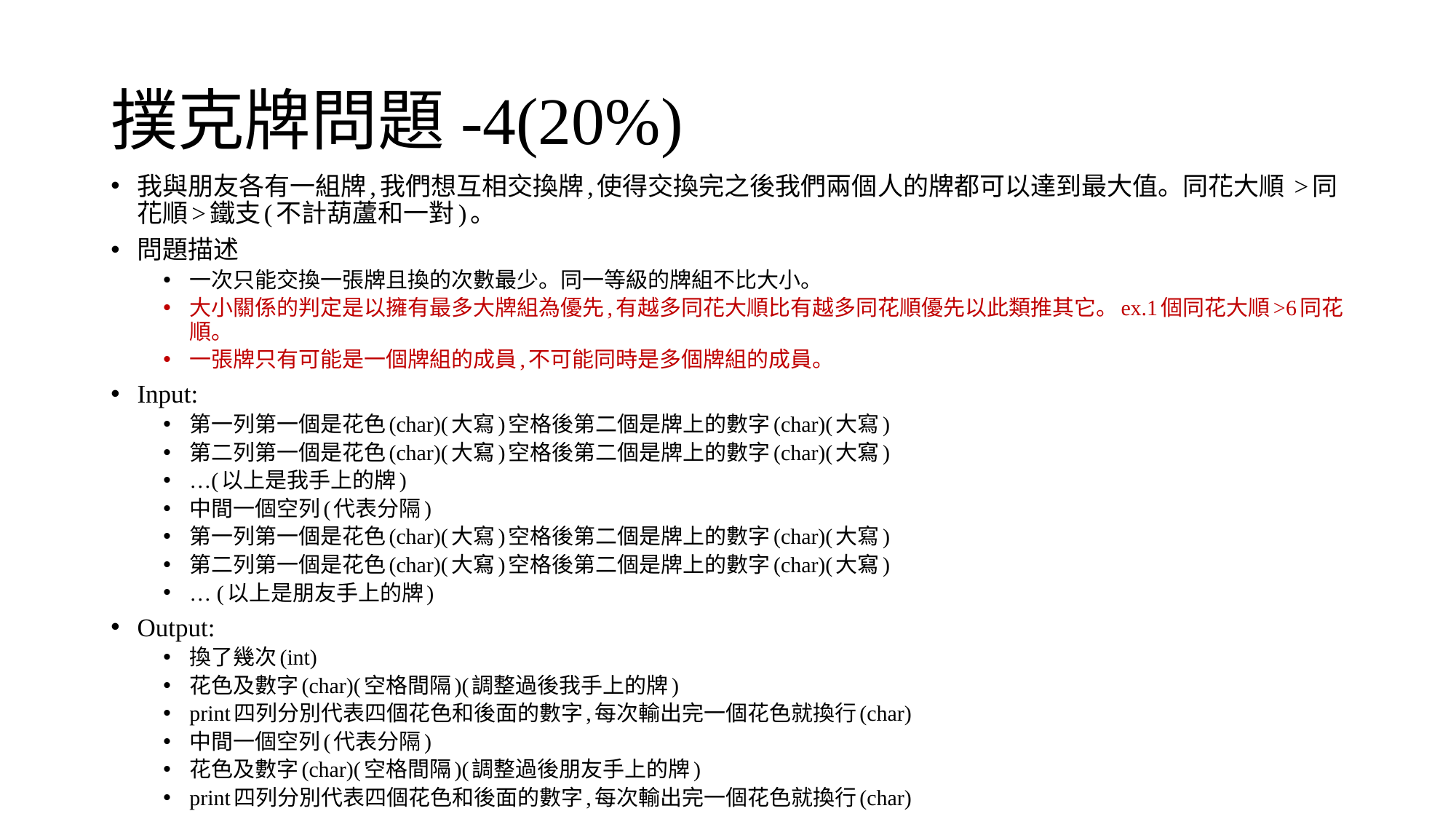

# 撲克牌問題-4(20%)
我與朋友各有一組牌,我們想互相交換牌,使得交換完之後我們兩個人的牌都可以達到最大值。同花大順 >同花順>鐵支(不計葫蘆和一對)。
問題描述
一次只能交換一張牌且換的次數最少。同一等級的牌組不比大小。
大小關係的判定是以擁有最多大牌組為優先,有越多同花大順比有越多同花順優先以此類推其它。ex.1個同花大順>6同花順。
一張牌只有可能是一個牌組的成員,不可能同時是多個牌組的成員。
Input:
第一列第一個是花色(char)(大寫)空格後第二個是牌上的數字(char)(大寫)
第二列第一個是花色(char)(大寫)空格後第二個是牌上的數字(char)(大寫)
…(以上是我手上的牌)
中間一個空列(代表分隔)
第一列第一個是花色(char)(大寫)空格後第二個是牌上的數字(char)(大寫)
第二列第一個是花色(char)(大寫)空格後第二個是牌上的數字(char)(大寫)
… (以上是朋友手上的牌)
Output:
換了幾次(int)
花色及數字(char)(空格間隔)(調整過後我手上的牌)
print四列分別代表四個花色和後面的數字,每次輸出完一個花色就換行(char)
中間一個空列(代表分隔)
花色及數字(char)(空格間隔)(調整過後朋友手上的牌)
print四列分別代表四個花色和後面的數字,每次輸出完一個花色就換行(char)